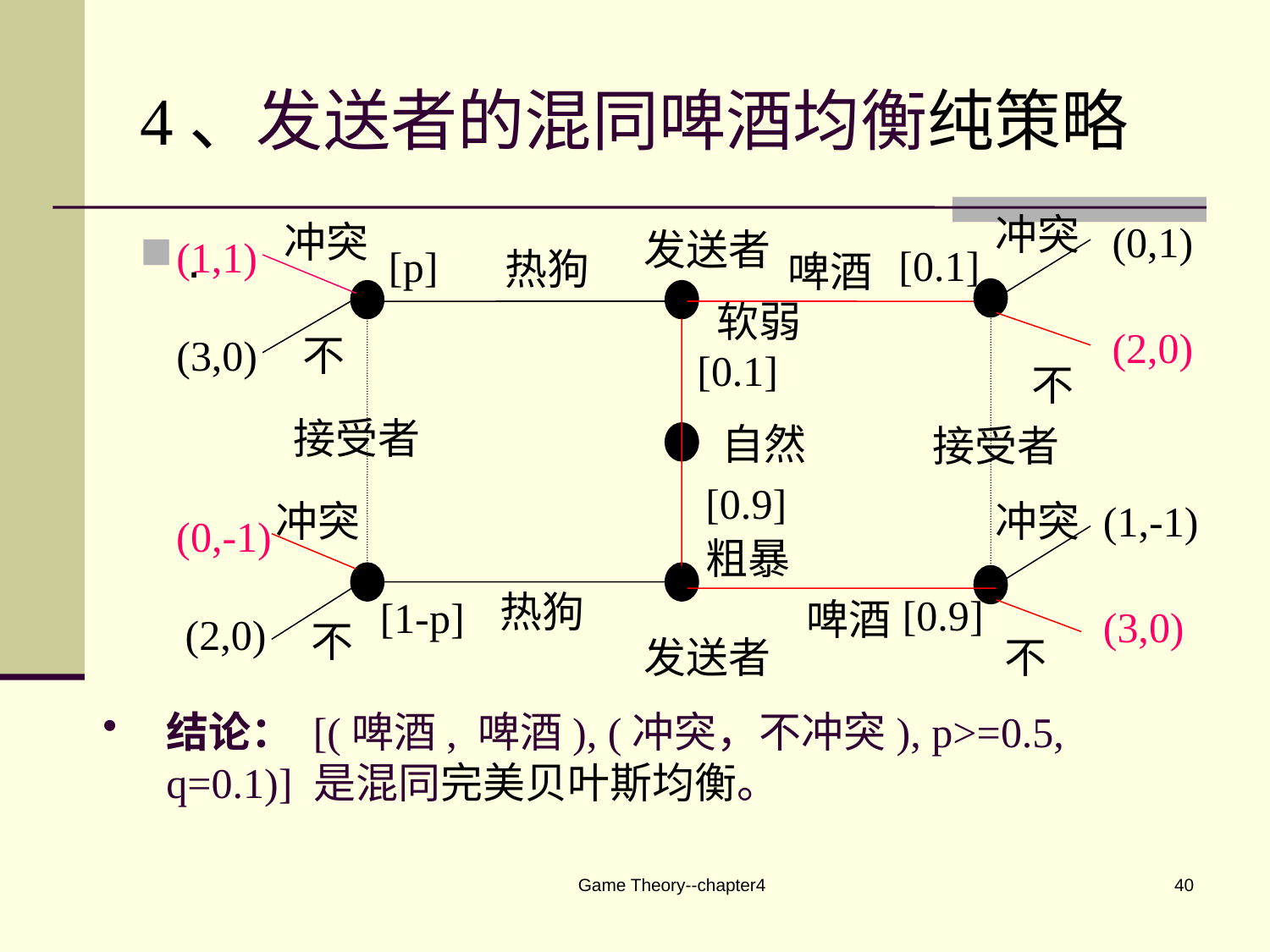

# 4、发送者的混同啤酒均衡纯策略
冲突
冲突
(0,1)
发送者
(1,1)
[0.1]
[p]
热狗
啤酒

软弱

(2,0)

不
(3,0)
[0.1]
不
接受者
自然
接受者

[0.9]
(1,-1)
冲突
冲突
(0,-1)
粗暴

热狗

[0.9]
[1-p]
啤酒

(3,0)

(2,0)
不
发送者
不
.
结论： [(啤酒, 啤酒), (冲突，不冲突), p>=0.5, q=0.1)] 是混同完美贝叶斯均衡。
Game Theory--chapter4
40